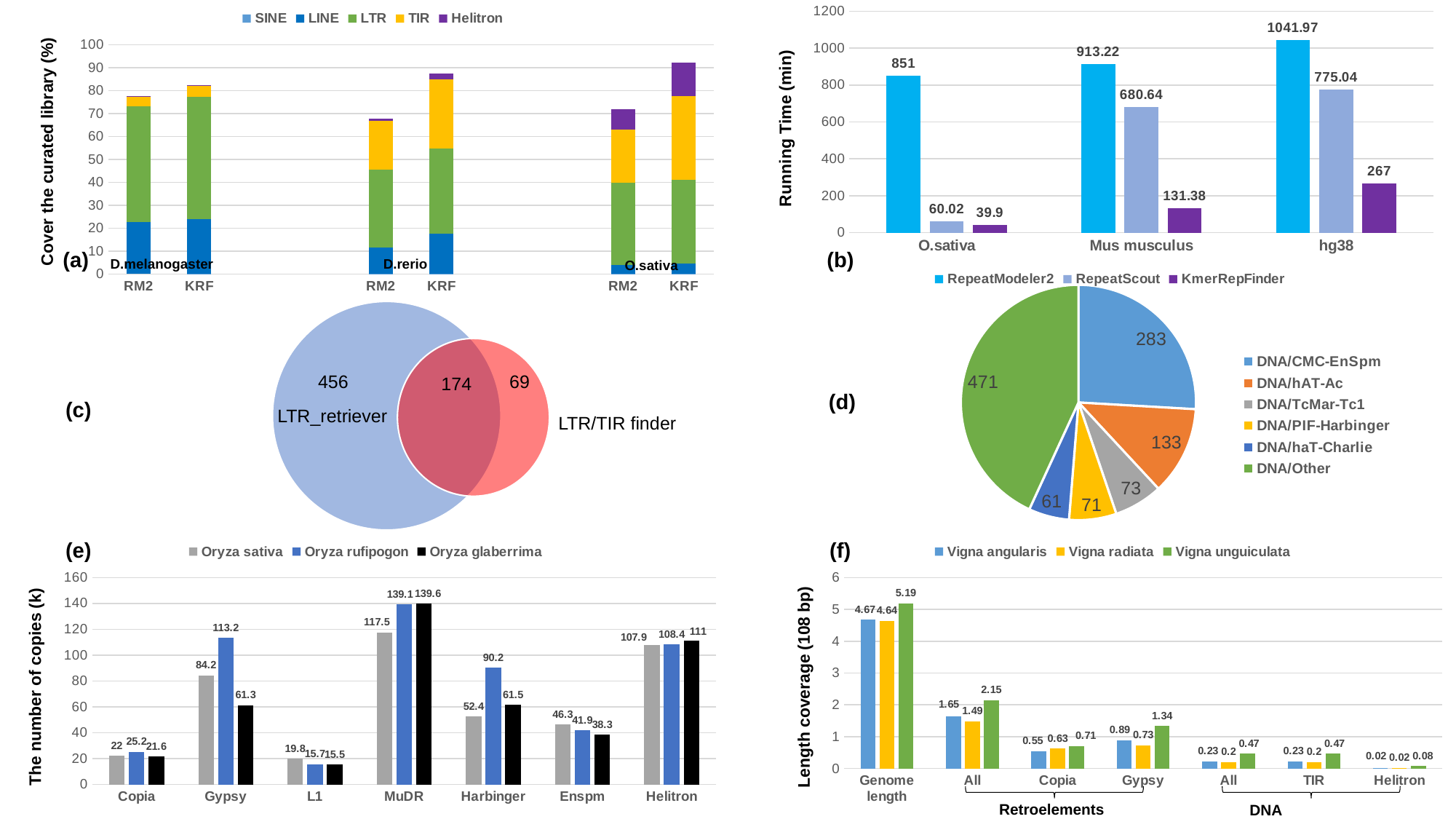

### Chart

| Category | RepeatModeler2 | RepeatScout | KmerRepFinder |
|---|---|---|---|
| O.sativa | 851.0 | 60.02 | 39.9 |
| Mus musculus | 913.22 | 680.64 | 131.38 |
| hg38 | 1041.97 | 775.04 | 267.0 |

### Chart

| Category | SINE | LINE | LTR | TIR | Helitron |
|---|---|---|---|---|---|
| RM2 | 0.0 | 22.54 | 50.58 | 4.41 | 0.04 |
| KRF | 0.01 | 23.86 | 53.26 | 4.9 | 0.47 |
|  | None | None | None | None | None |
|  | None | None | None | None | None |
| RM2 | 0.23 | 11.17 | 34.2 | 21.09 | 1.17 |
| KRF | 0.07 | 17.46 | 37.11 | 30.33 | 2.56 |
|  | None | None | None | None | None |
|  | None | None | None | None | None |
| RM2 | 0.08 | 3.84 | 35.77 | 23.35 | 8.78 |
| KRF | 0.03 | 4.41 | 36.67 | 36.59 | 14.59 |
D.melanogaster
D.rerio
O.sativa
(a)
(b)

### Chart

| Category | 销售额 |
|---|---|
| DNA/CMC-EnSpm | 283.0 |
| DNA/hAT-Ac | 133.0 |
| DNA/TcMar-Tc1 | 73.0 |
| DNA/PIF-Harbinger | 71.0 |
| DNA/haT-Charlie | 61.0 |
| DNA/Other | 471.0 |

456
69
174
(d)
(c)
LTR_retriever
LTR/TIR finder

### Chart

| Category | Oryza sativa | Oryza rufipogon | Oryza glaberrima |
|---|---|---|---|
| Copia | 22.0 | 25.2 | 21.6 |
| Gypsy | 84.2 | 113.2 | 61.3 |
| L1 | 19.8 | 15.7 | 15.5 |
| MuDR | 117.5 | 139.1 | 139.6 |
| Harbinger | 52.4 | 90.2 | 61.5 |
| Enspm | 46.3 | 41.9 | 38.3 |
| Helitron | 107.9 | 108.4 | 111.0 |
(e)
(f)

### Chart

| Category | Vigna angularis | Vigna radiata | Vigna unguiculata |
|---|---|---|---|
| Genome length | 4.67 | 4.64 | 5.19 |
| All | 1.65 | 1.49 | 2.15 |
| Copia | 0.55 | 0.63 | 0.71 |
| Gypsy | 0.89 | 0.73 | 1.34 |
| All | 0.23 | 0.2 | 0.47 |
| TIR | 0.23 | 0.2 | 0.47 |
| Helitron | 0.02 | 0.02 | 0.08 |

Retroelements
DNA transposons